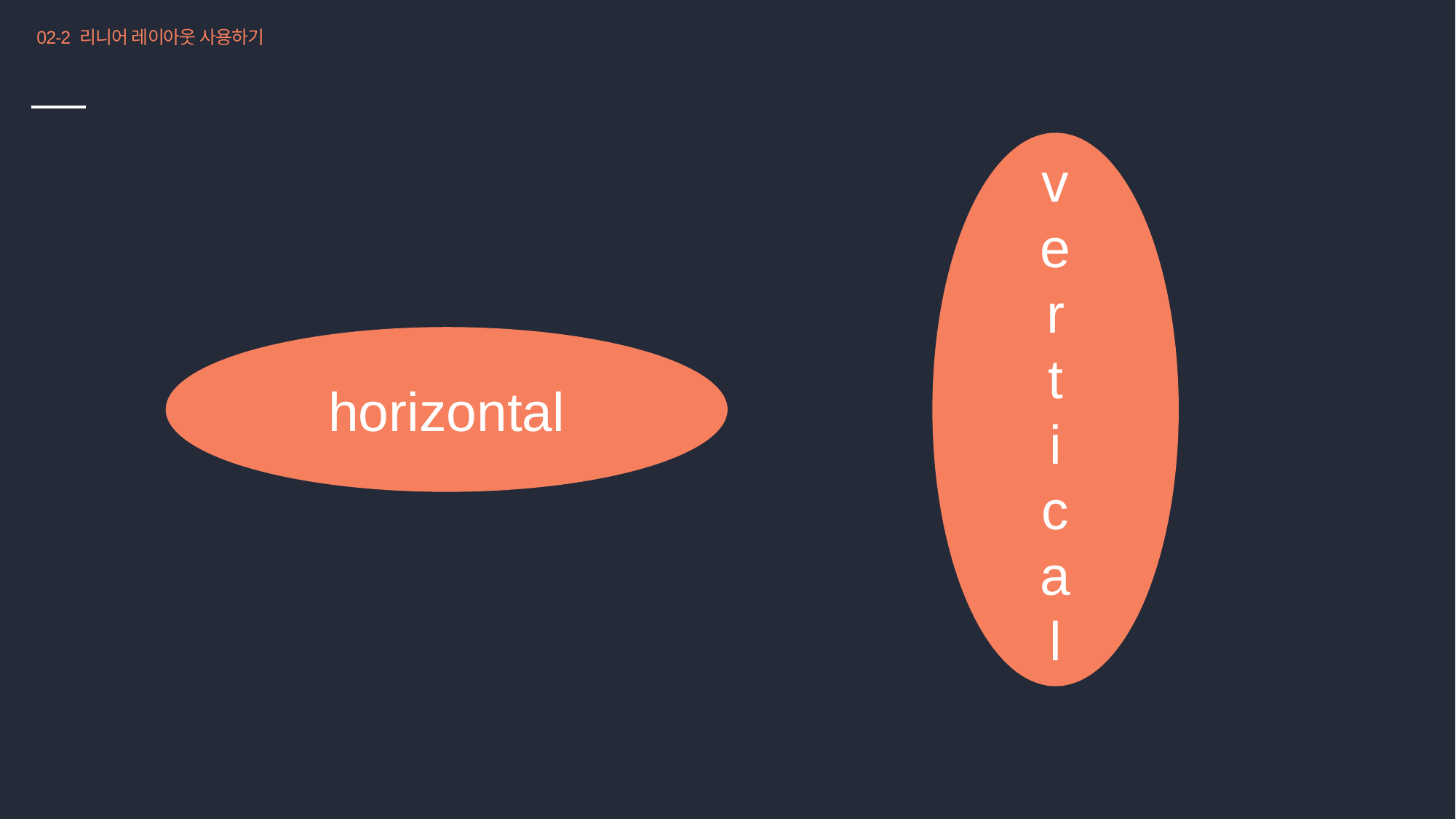

02-2 리니어 레이아웃 사용하기
리니어 레이아웃의 방향 설정하기
v
e
r
t
i
c
a
l
horizontal